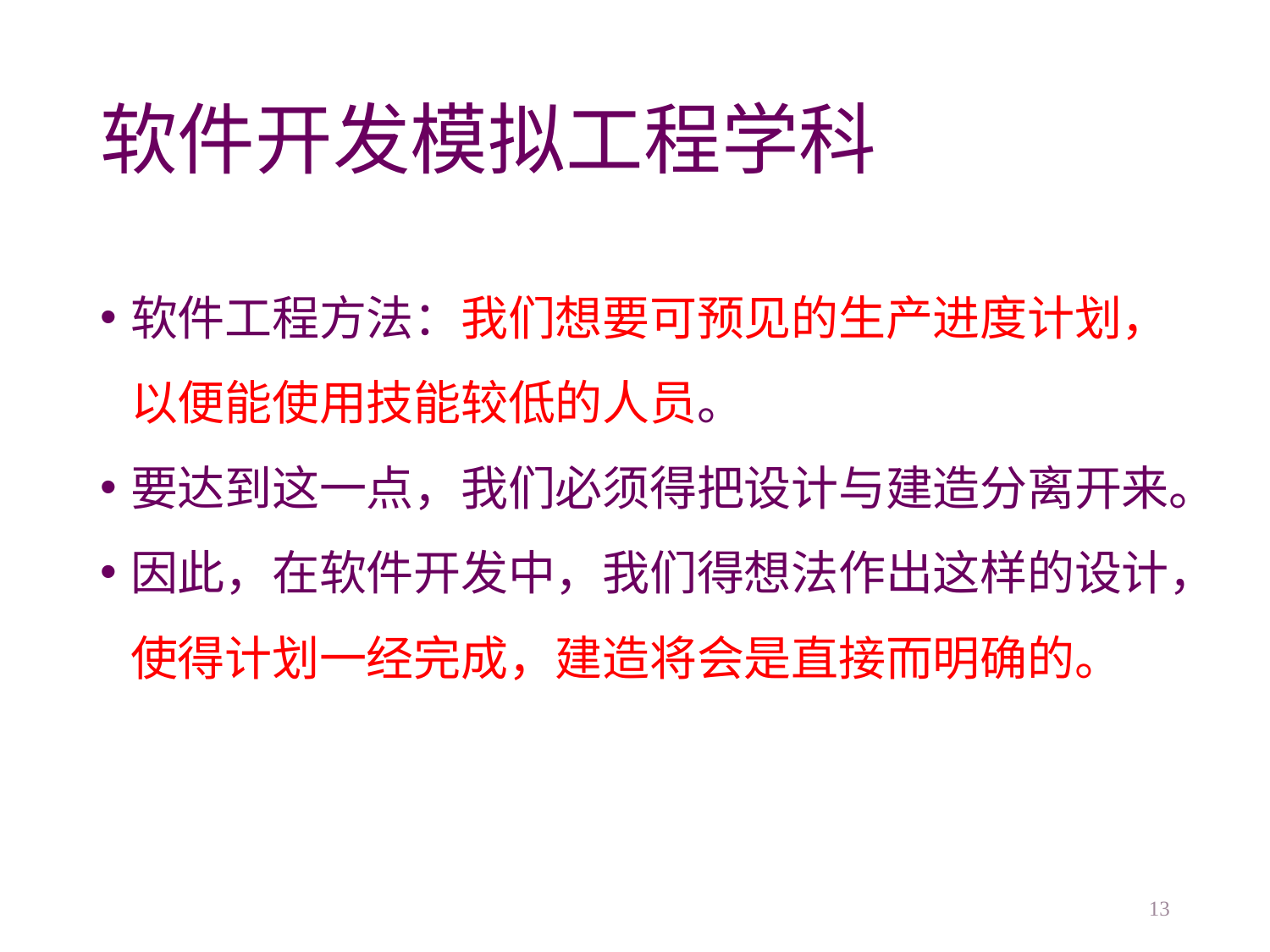

# 软件开发模拟工程学科
软件工程方法：我们想要可预见的生产进度计划，以便能使用技能较低的人员。
要达到这一点，我们必须得把设计与建造分离开来。
因此，在软件开发中，我们得想法作出这样的设计，使得计划一经完成，建造将会是直接而明确的。

13